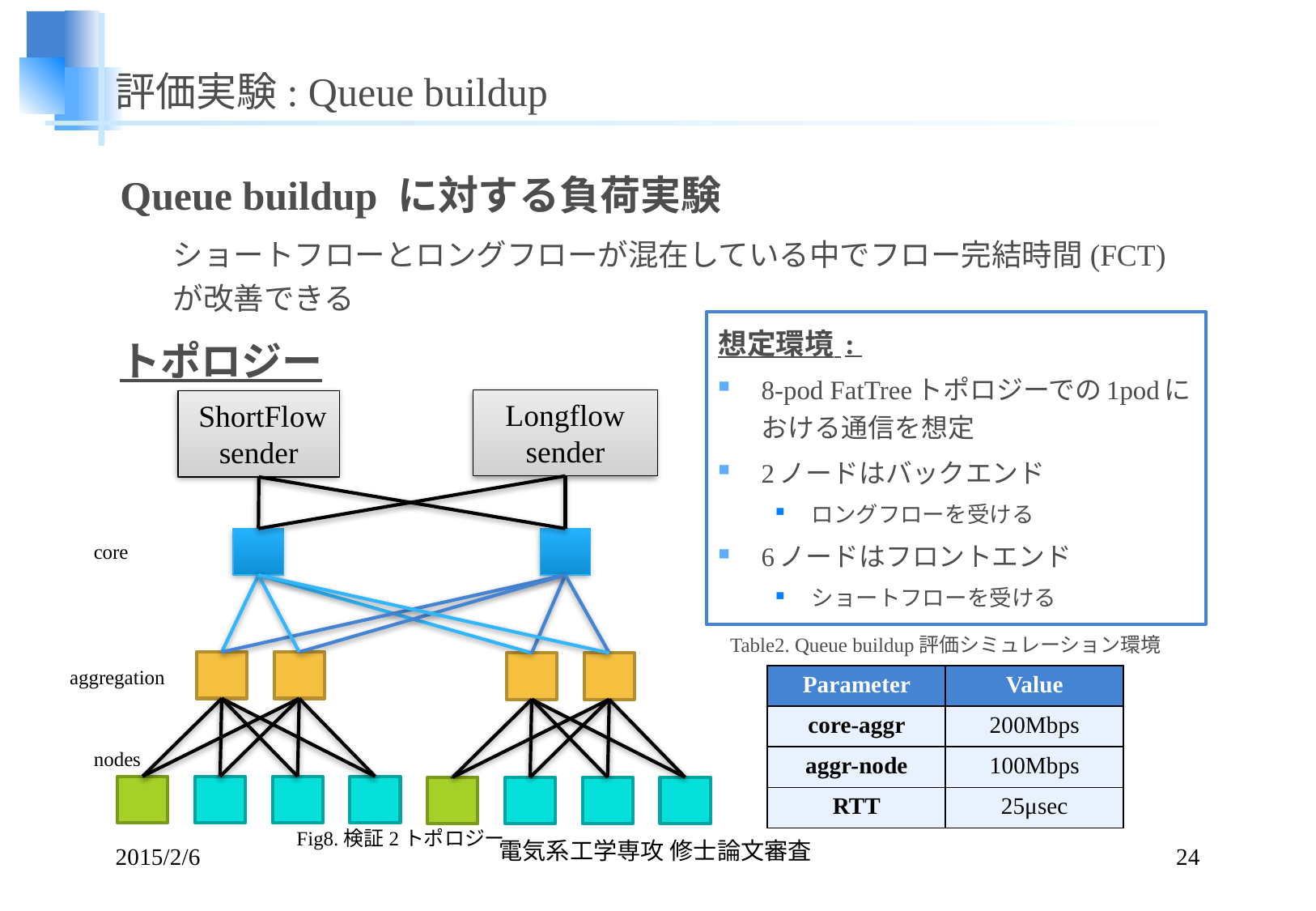

# 評価実験: Queue buildup
Queue buildup に対する負荷実験
ショートフローとロングフローが混在している中でフロー完結時間(FCT) が改善できる
トポロジー
想定環境 :
8-pod FatTreeトポロジーでの1podにおける通信を想定
2ノードはバックエンド
ロングフローを受ける
6ノードはフロントエンド
ショートフローを受ける

Longflow
sender
 ShortFlow sender

core
Table2. Queue buildup評価シミュレーション環境

aggregation
| Parameter | Value |
| --- | --- |
| core-aggr | 200Mbps |
| aggr-node | 100Mbps |
| RTT | 25μsec |
nodes

Fig8.検証2トポロジー
2015/2/6
電気系工学専攻 修士論文審査
24